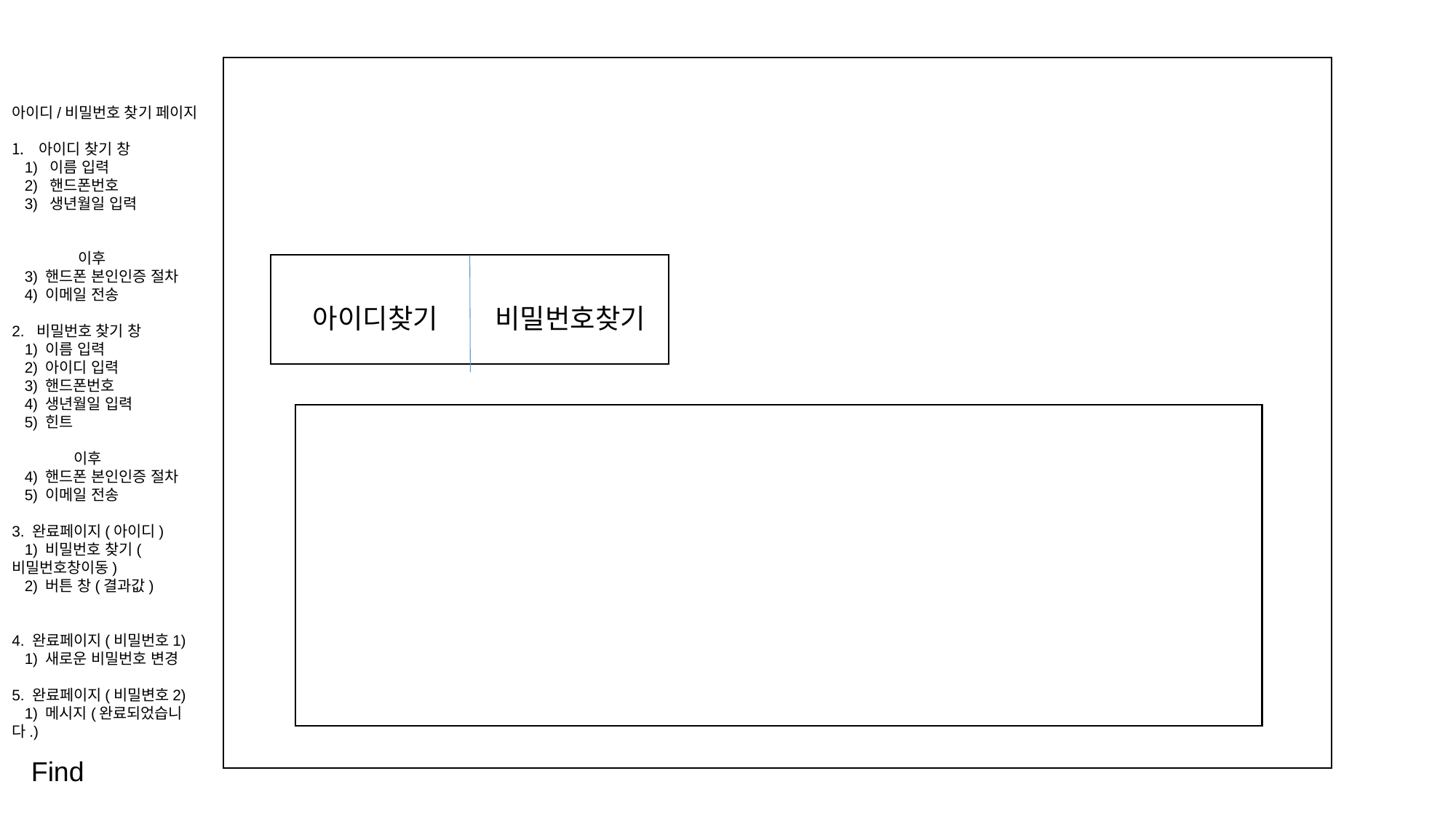

아이디/비밀번호 찾기 페이지

아이디 찾기 창
   1)  이름 입력
   2)  핸드폰번호
   3)  생년월일 입력

               이후
   3) 핸드폰 본인인증 절차
   4) 이메일 전송

2.  비밀번호 찾기 창
   1) 이름 입력
   2) 아이디 입력
   3) 핸드폰번호
   4) 생년월일 입력
   5) 힌트

              이후
   4) 핸드폰 본인인증 절차
   5) 이메일 전송

3. 완료페이지(아이디)
   1) 비밀번호 찾기(비밀번호창이동)
   2) 버튼 창(결과값)

4. 완료페이지(비밀번호1)
   1) 새로운 비밀번호 변경

5. 완료페이지(비밀변호2)
   1) 메시지(완료되었습니다.)

아이디찾기
비밀번호찾기

Find